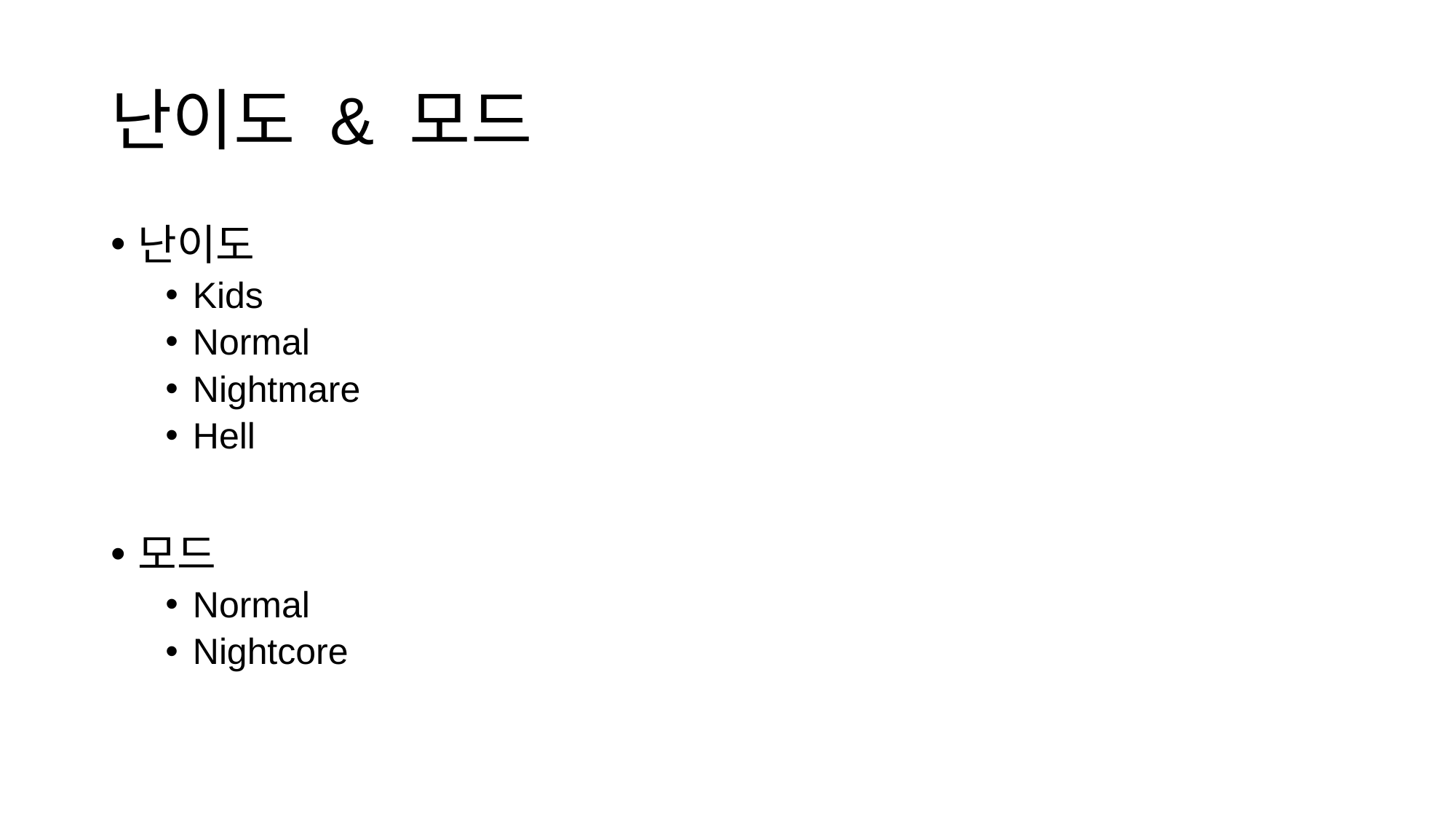

# 난이도 & 모드
난이도
Kids
Normal
Nightmare
Hell

모드
Normal
Nightcore